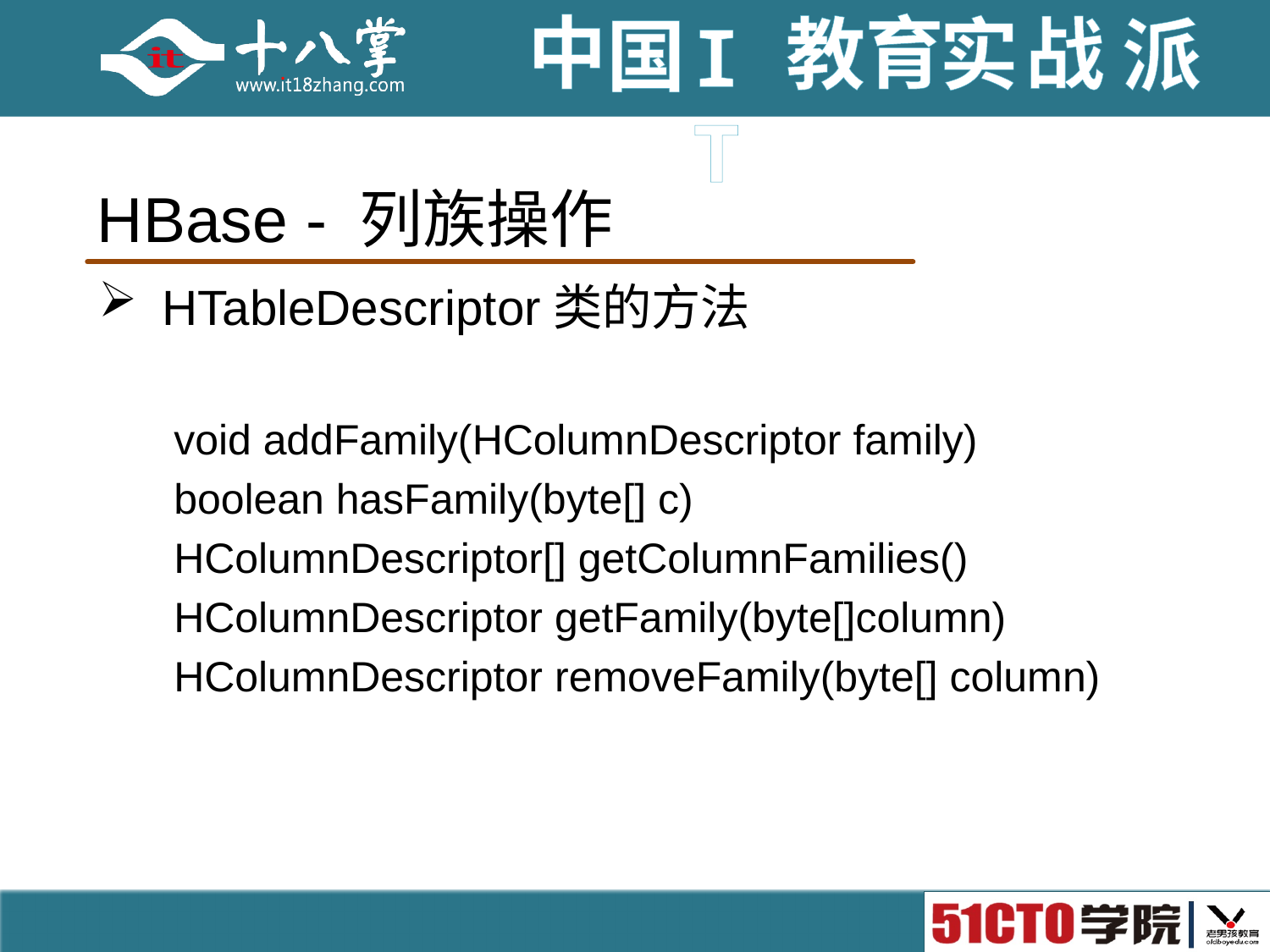

# HBase - 列族操作
HTableDescriptor类的方法

 void addFamily(HColumnDescriptor family)
 boolean hasFamily(byte[] c)
 HColumnDescriptor[] getColumnFamilies()
 HColumnDescriptor getFamily(byte[]column)
 HColumnDescriptor removeFamily(byte[] column)